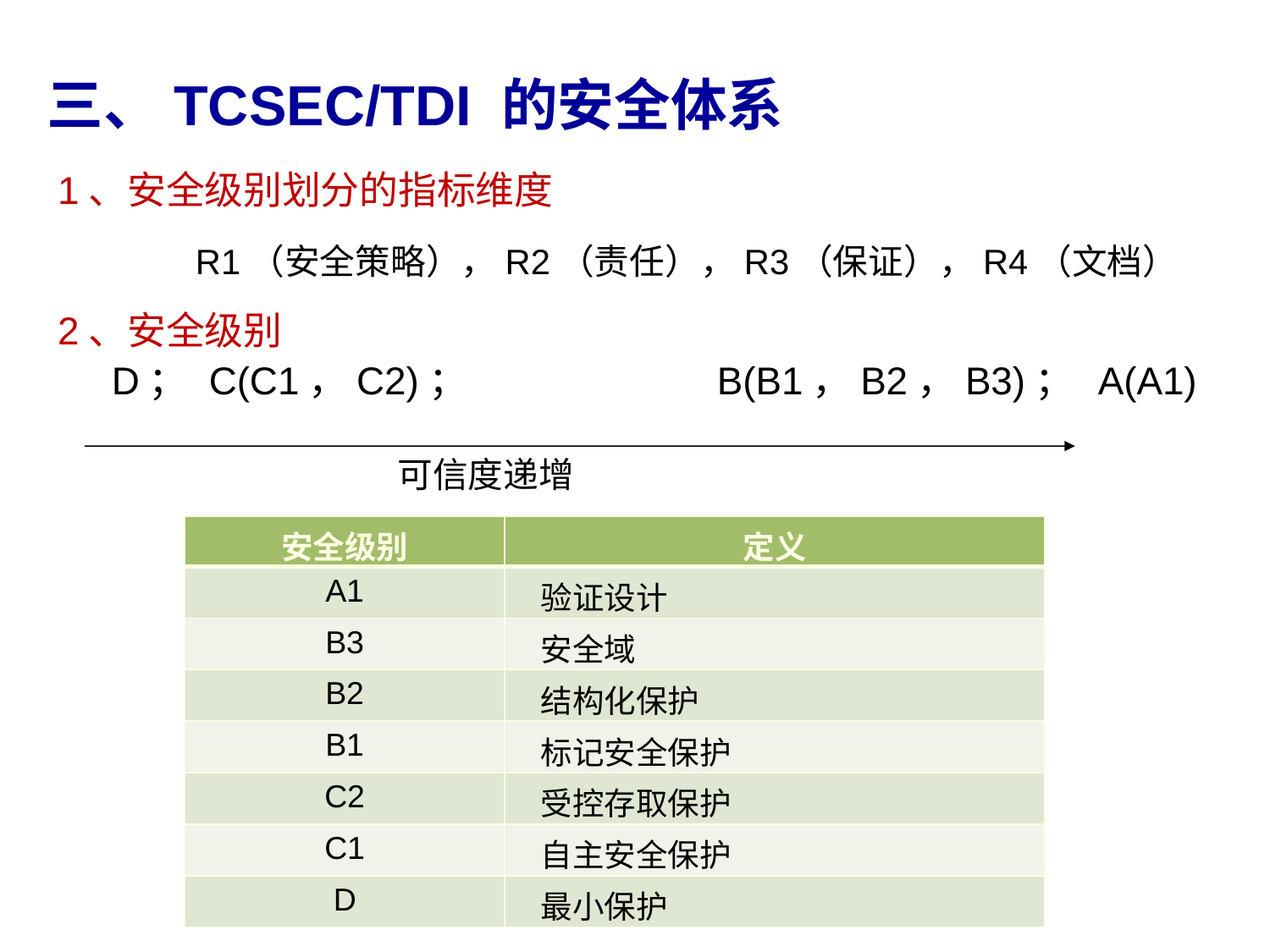

三、TCSEC/TDI 的安全体系
1、安全级别划分的指标维度
	 R1（安全策略），R2（责任），R3（保证），R4（文档）
2、安全级别
     D；	C(C1，C2)；		B(B1，B2，B3)；	A(A1)

可信度递增
| 安全级别 | 定义 |
| --- | --- |
| A1 | 验证设计 |
| B3 | 安全域 |
| B2 | 结构化保护 |
| B1 | 标记安全保护 |
| C2 | 受控存取保护 |
| C1 | 自主安全保护 |
| D | 最小保护 |